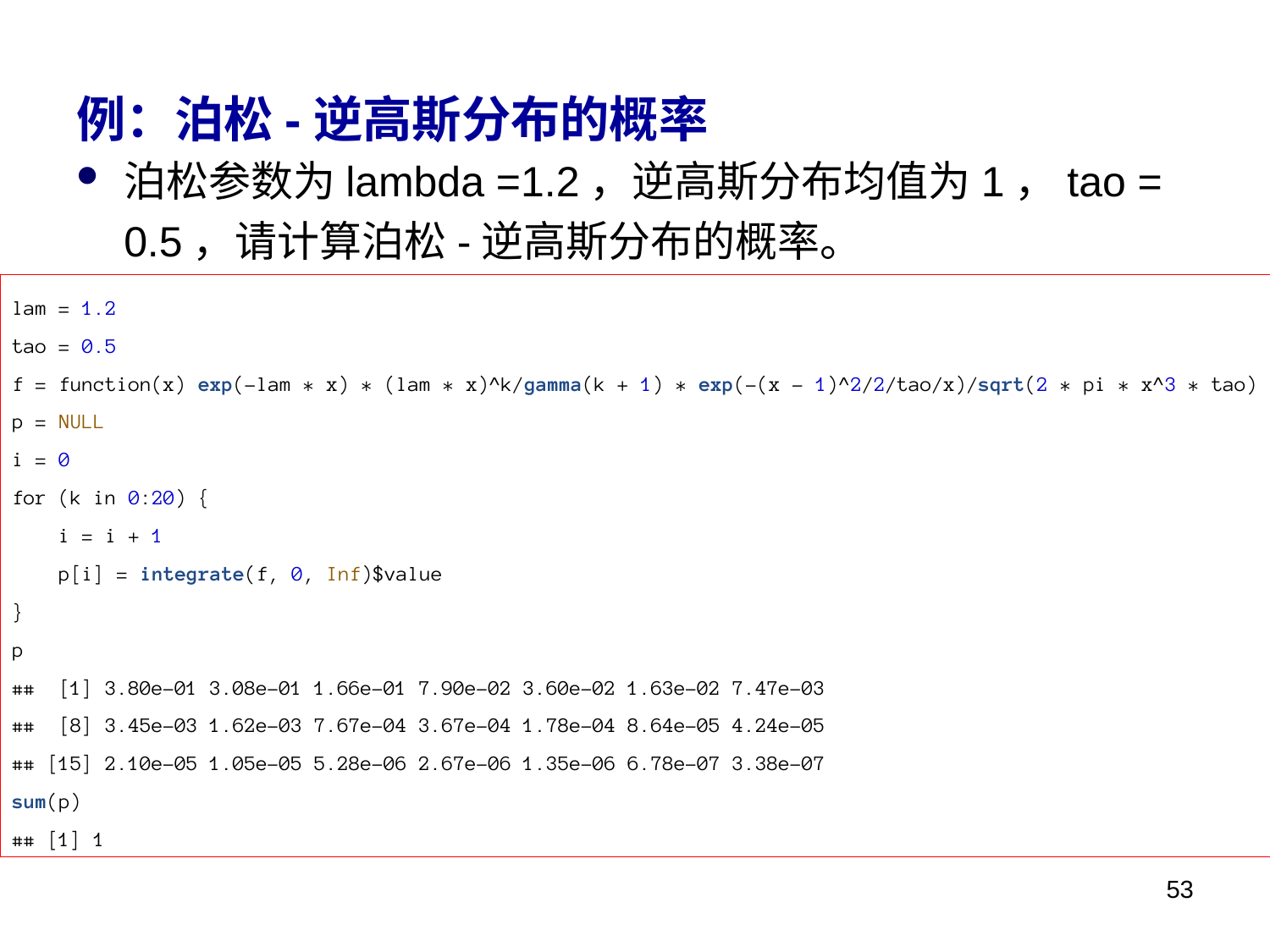

# 例：泊松-逆高斯分布的概率
泊松参数为lambda =1.2，逆高斯分布均值为1，tao = 0.5，请计算泊松-逆高斯分布的概率。
lam = 1.2
tao = 0.5
f = function(x) exp(-lam * x) * (lam * x)^k/gamma(k + 1) * exp(-(x - 1)^2/2/tao/x)/sqrt(2 * pi * x^3 * tao)
p = NULL
i = 0
for (k in 0:20) {
    i = i + 1
    p[i] = integrate(f, 0, Inf)$value
}
p
##  [1] 3.80e-01 3.08e-01 1.66e-01 7.90e-02 3.60e-02 1.63e-02 7.47e-03 ##  [8] 3.45e-03 1.62e-03 7.67e-04 3.67e-04 1.78e-04 8.64e-05 4.24e-05 ## [15] 2.10e-05 1.05e-05 5.28e-06 2.67e-06 1.35e-06 6.78e-07 3.38e-07
sum(p)
## [1] 1
53